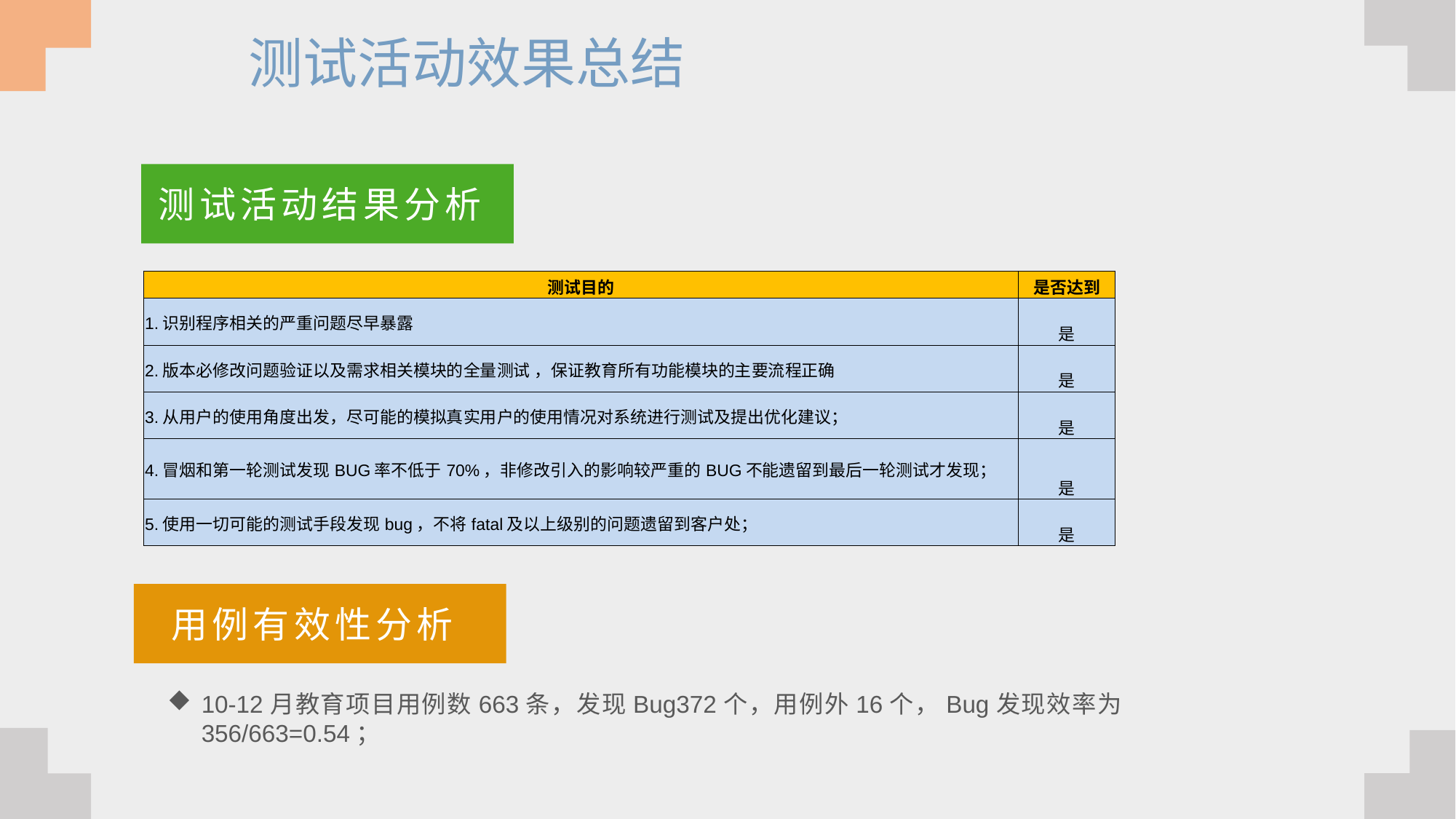

测试活动效果总结

测试活动结果分析
| 测试目的 | 是否达到 |
| --- | --- |
| 1.识别程序相关的严重问题尽早暴露 | 是 |
| 2.版本必修改问题验证以及需求相关模块的全量测试 ，保证教育所有功能模块的主要流程正确 | 是 |
| 3.从用户的使用角度出发，尽可能的模拟真实用户的使用情况对系统进行测试及提出优化建议； | 是 |
| 4.冒烟和第一轮测试发现BUG率不低于70%，非修改引入的影响较严重的BUG不能遗留到最后一轮测试才发现； | 是 |
| 5.使用一切可能的测试手段发现bug，不将fatal及以上级别的问题遗留到客户处； | 是 |

用例有效性分析
10-12月教育项目用例数663条，发现Bug372个，用例外16个，Bug发现效率为356/663=0.54；